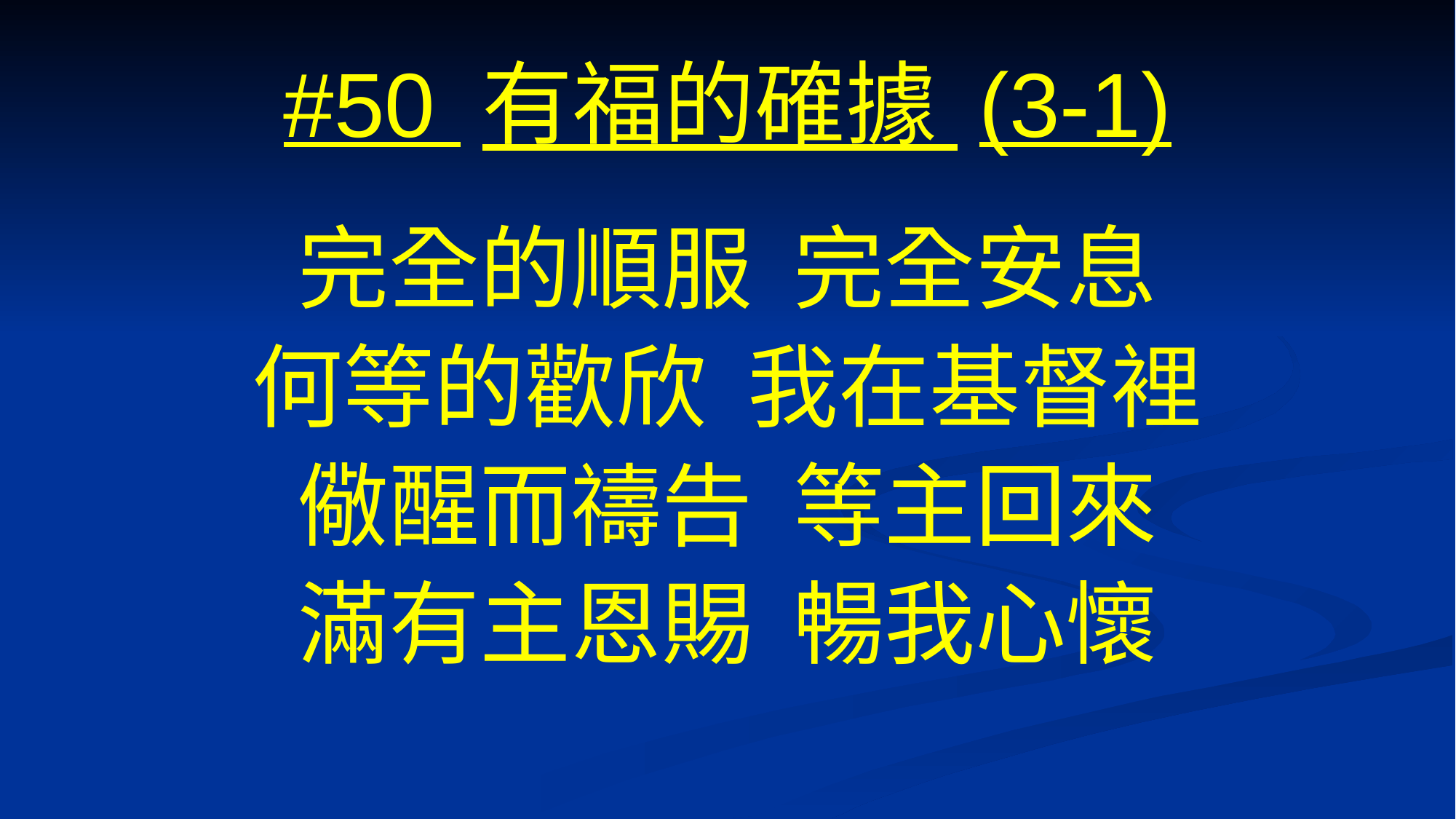

# #50 有福的確據 (3-1)
完全的順服  完全安息
何等的歡欣  我在基督裡
儆醒而禱告  等主回來
滿有主恩賜  暢我心懷